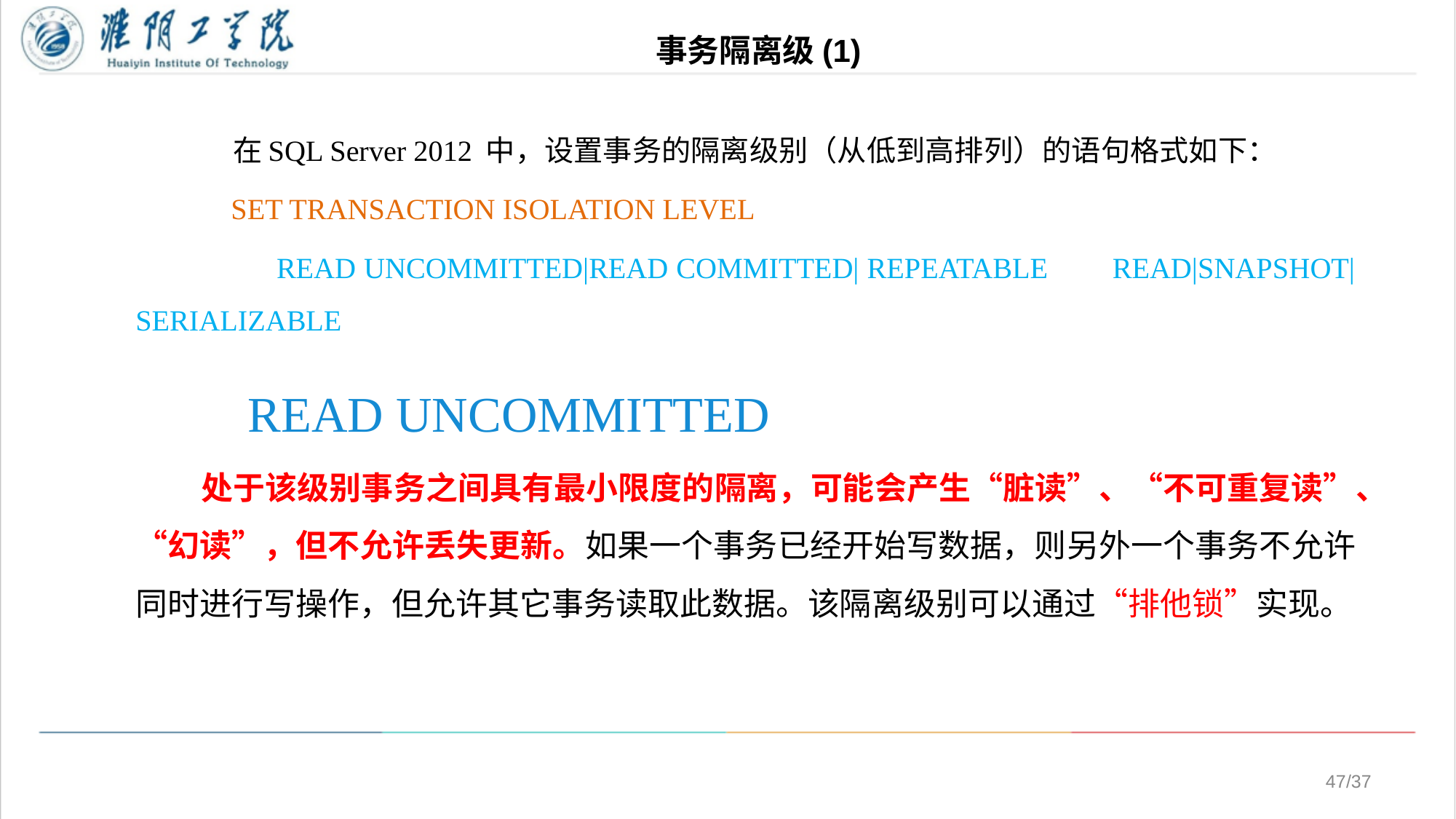

# 事务隔离级(1)
      在SQL Server 2012 中，设置事务的隔离级别（从低到高排列）的语句格式如下：
      SET TRANSACTION ISOLATION LEVEL
           READ UNCOMMITTED|READ COMMITTED| REPEATABLE        READ|SNAPSHOT|SERIALIZABLE
READ UNCOMMITTED
 处于该级别事务之间具有最小限度的隔离，可能会产生“脏读”、“不可重复读”、“幻读”，但不允许丢失更新。如果一个事务已经开始写数据，则另外一个事务不允许同时进行写操作，但允许其它事务读取此数据。该隔离级别可以通过“排他锁”实现。

47/37